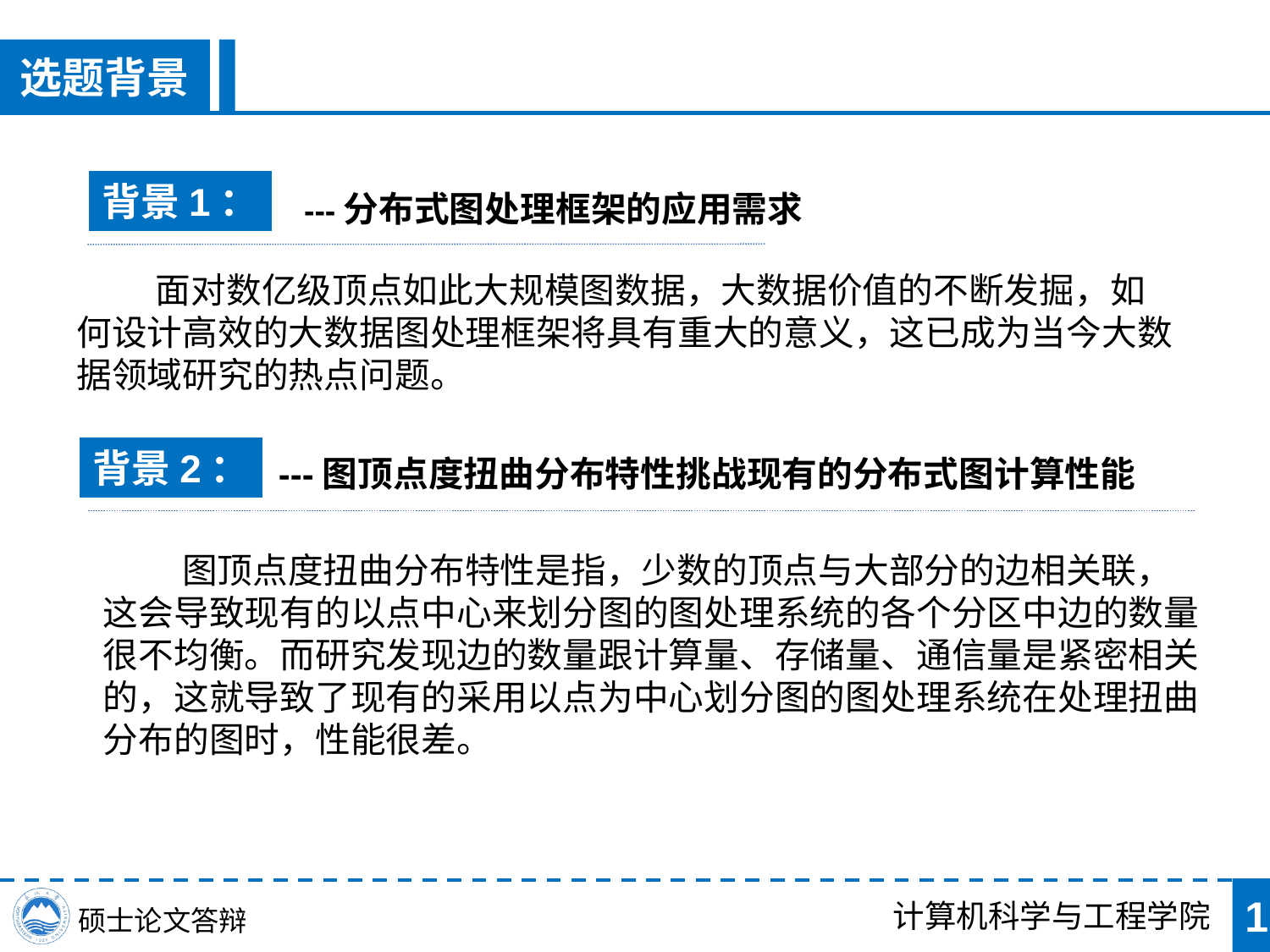

选题背景

背景1：
---分布式图处理框架的应用需求
         面对数亿级顶点如此大规模图数据，大数据价值的不断发掘，如何设计高效的大数据图处理框架将具有重大的意义，这已成为当今大数据领域研究的热点问题。
背景2：
---图顶点度扭曲分布特性挑战现有的分布式图计算性能
         图顶点度扭曲分布特性是指，少数的顶点与大部分的边相关联，这会导致现有的以点中心来划分图的图处理系统的各个分区中边的数量很不均衡。而研究发现边的数量跟计算量、存储量、通信量是紧密相关的，这就导致了现有的采用以点为中心划分图的图处理系统在处理扭曲分布的图时，性能很差。
1